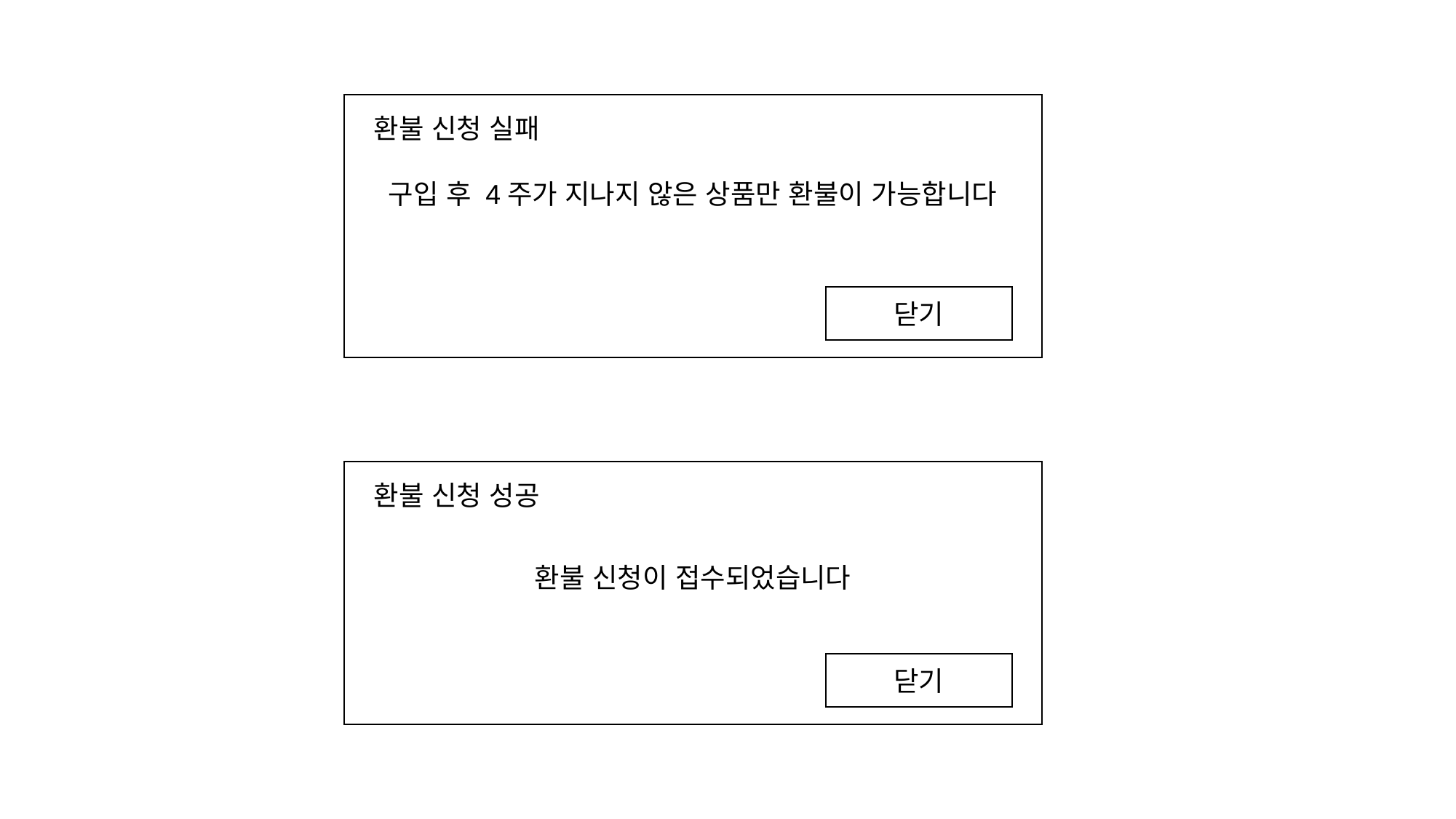

구입 후 4주가 지나지 않은 상품만 환불이 가능합니다

환불 신청 실패
닫기
환불 신청이 접수되었습니다

환불 신청 성공
닫기